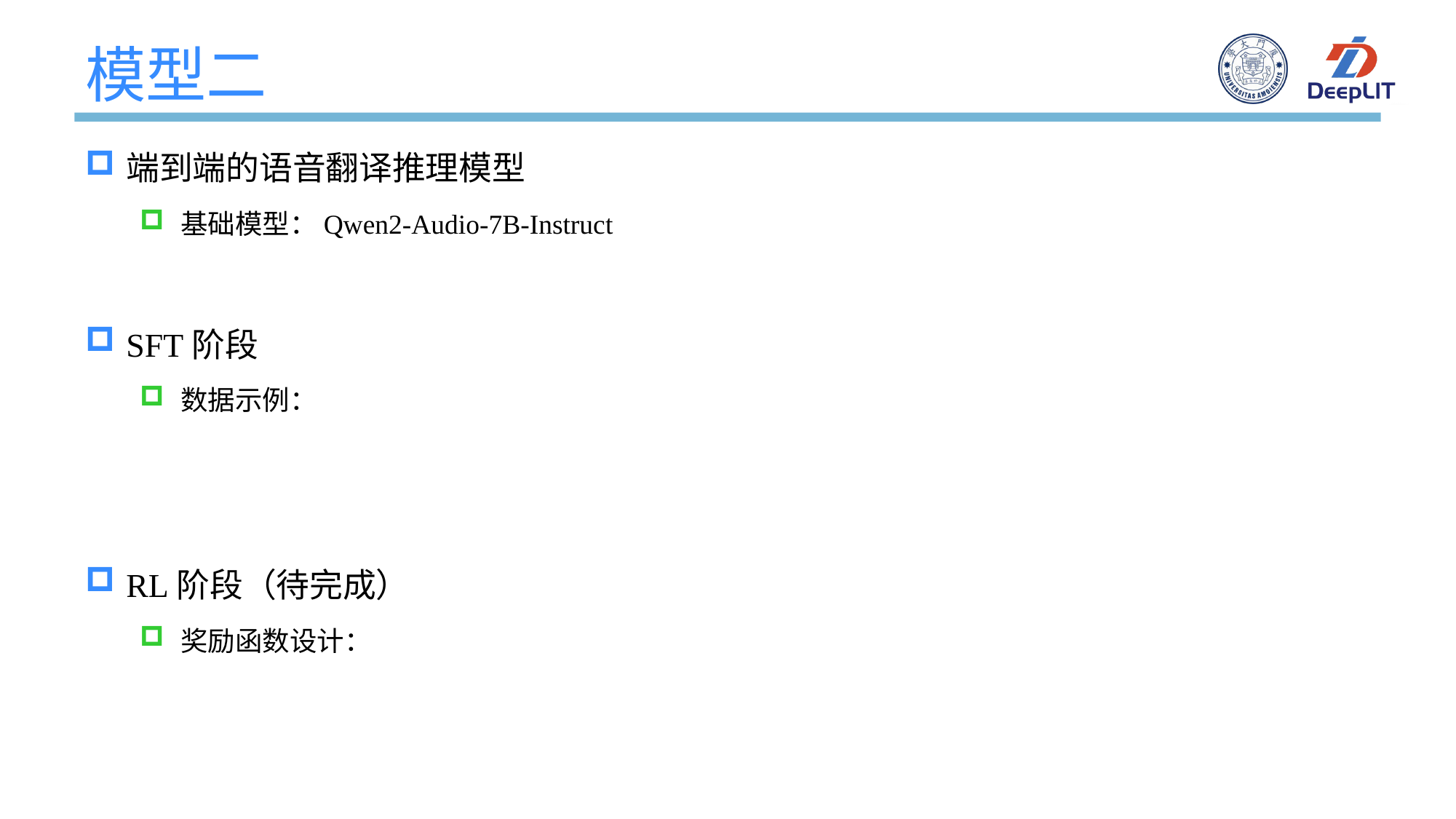

# 模型二
端到端的语音翻译推理模型
基础模型：Qwen2-Audio-7B-Instruct

SFT阶段
数据示例：

RL阶段（待完成）
奖励函数设计：